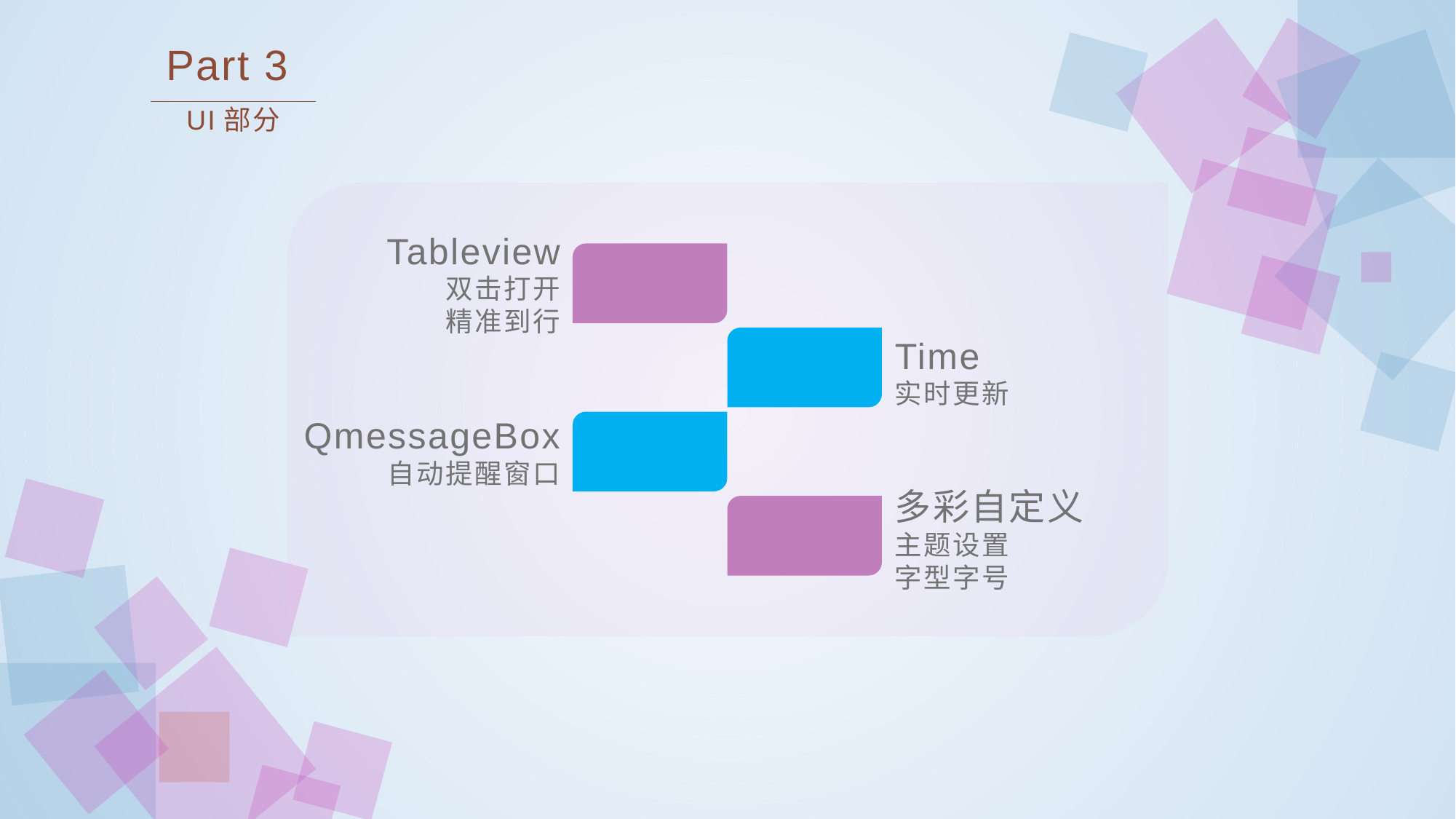

Part 3
UI部分

Tableview
双击打开
精准到行

Time
实时更新
QmessageBox
自动提醒窗口

多彩自定义
主题设置
字型字号